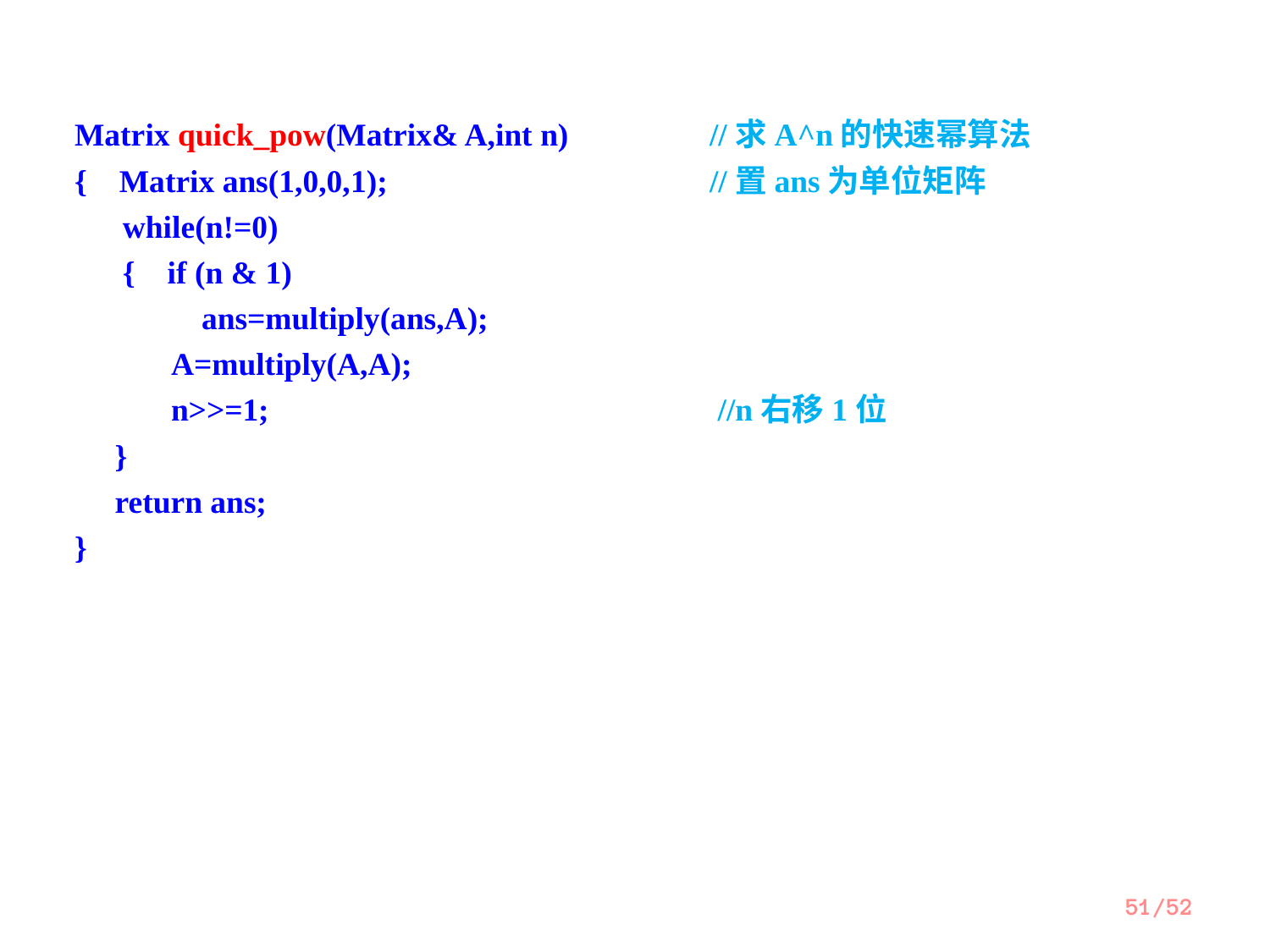

Matrix quick_pow(Matrix& A,int n)		//求A^n的快速幂算法
{    Matrix ans(1,0,0,1);			//置ans为单位矩阵
      while(n!=0)
      {    if (n & 1)
	ans=multiply(ans,A);
            A=multiply(A,A);
            n>>=1;				 //n右移1位
     }
     return ans;
}
51/52